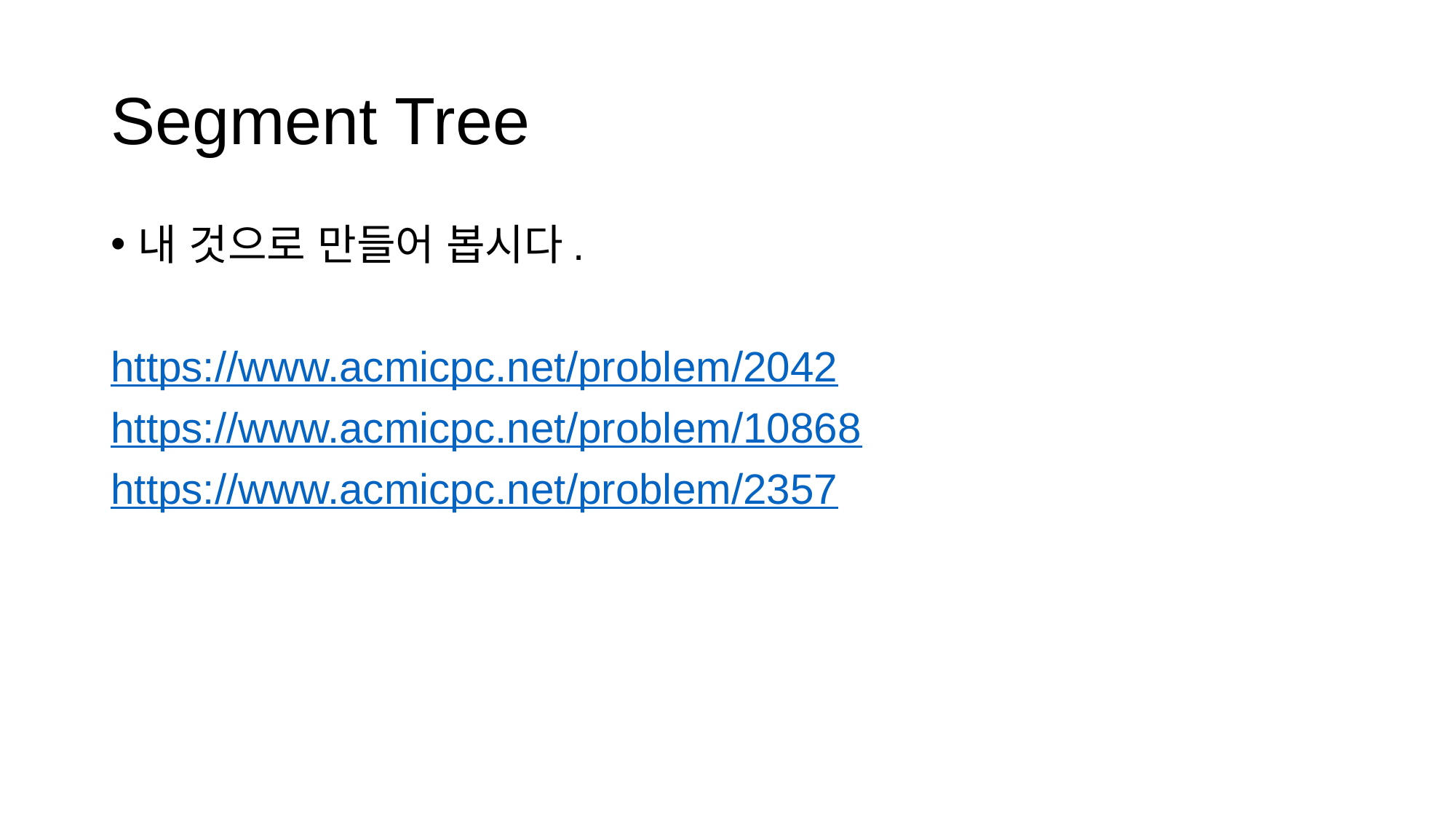

# Segment Tree
내 것으로 만들어 봅시다.

https://www.acmicpc.net/problem/2042
https://www.acmicpc.net/problem/10868
https://www.acmicpc.net/problem/2357